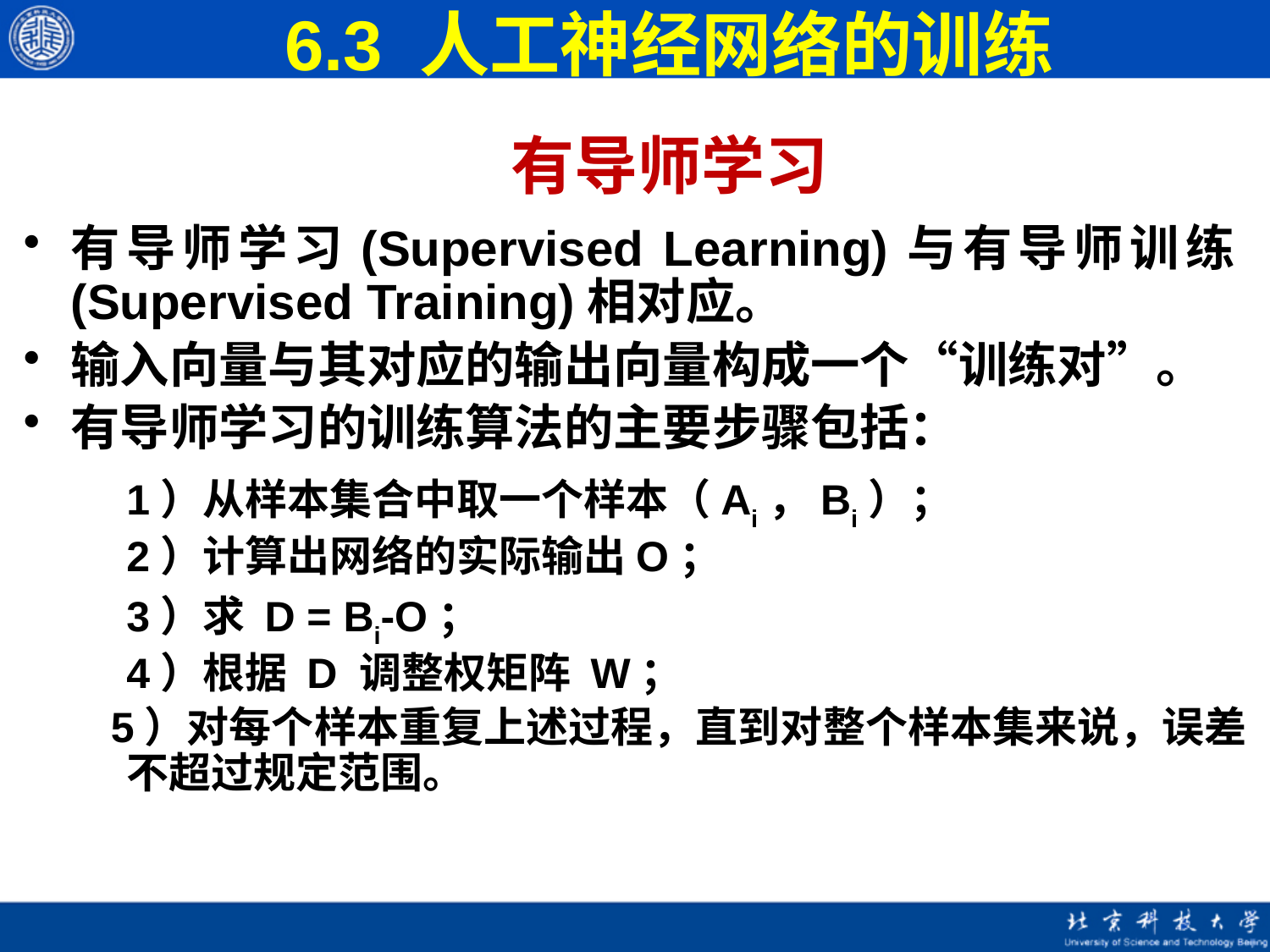

6.3 人工神经网络的训练
# 有导师学习
有导师学习(Supervised Learning)与有导师训练(Supervised Training)相对应。
输入向量与其对应的输出向量构成一个“训练对”。
有导师学习的训练算法的主要步骤包括：
	1）从样本集合中取一个样本（Ai，Bi）；
	2）计算出网络的实际输出O；
	3）求 D = Bi-O；
	4）根据 D 调整权矩阵 W；
  5）对每个样本重复上述过程，直到对整个样本集来说，误差不超过规定范围。